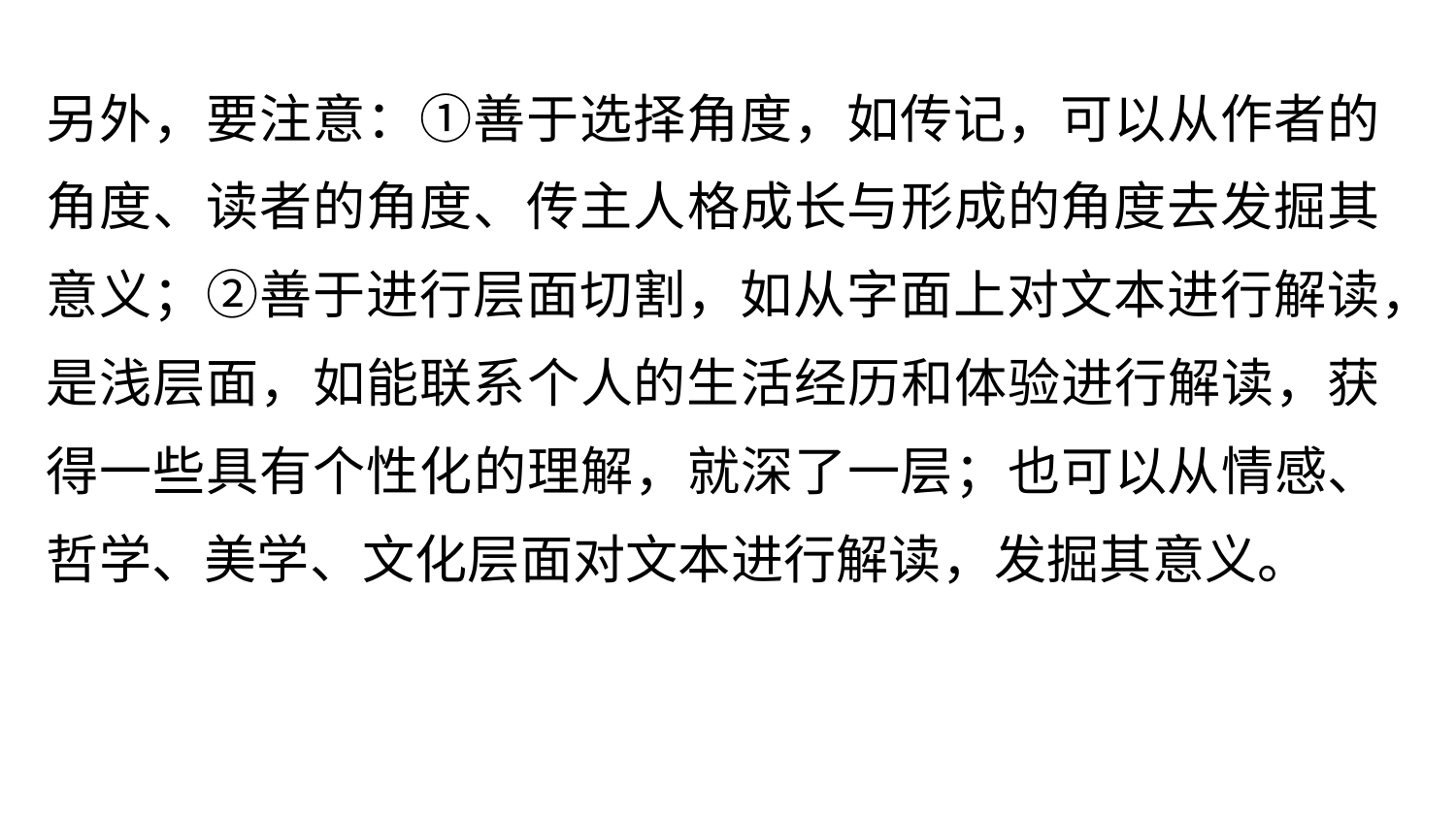

另外，要注意：①善于选择角度，如传记，可以从作者的角度、读者的角度、传主人格成长与形成的角度去发掘其意义；②善于进行层面切割，如从字面上对文本进行解读，是浅层面，如能联系个人的生活经历和体验进行解读，获得一些具有个性化的理解，就深了一层；也可以从情感、哲学、美学、文化层面对文本进行解读，发掘其意义。